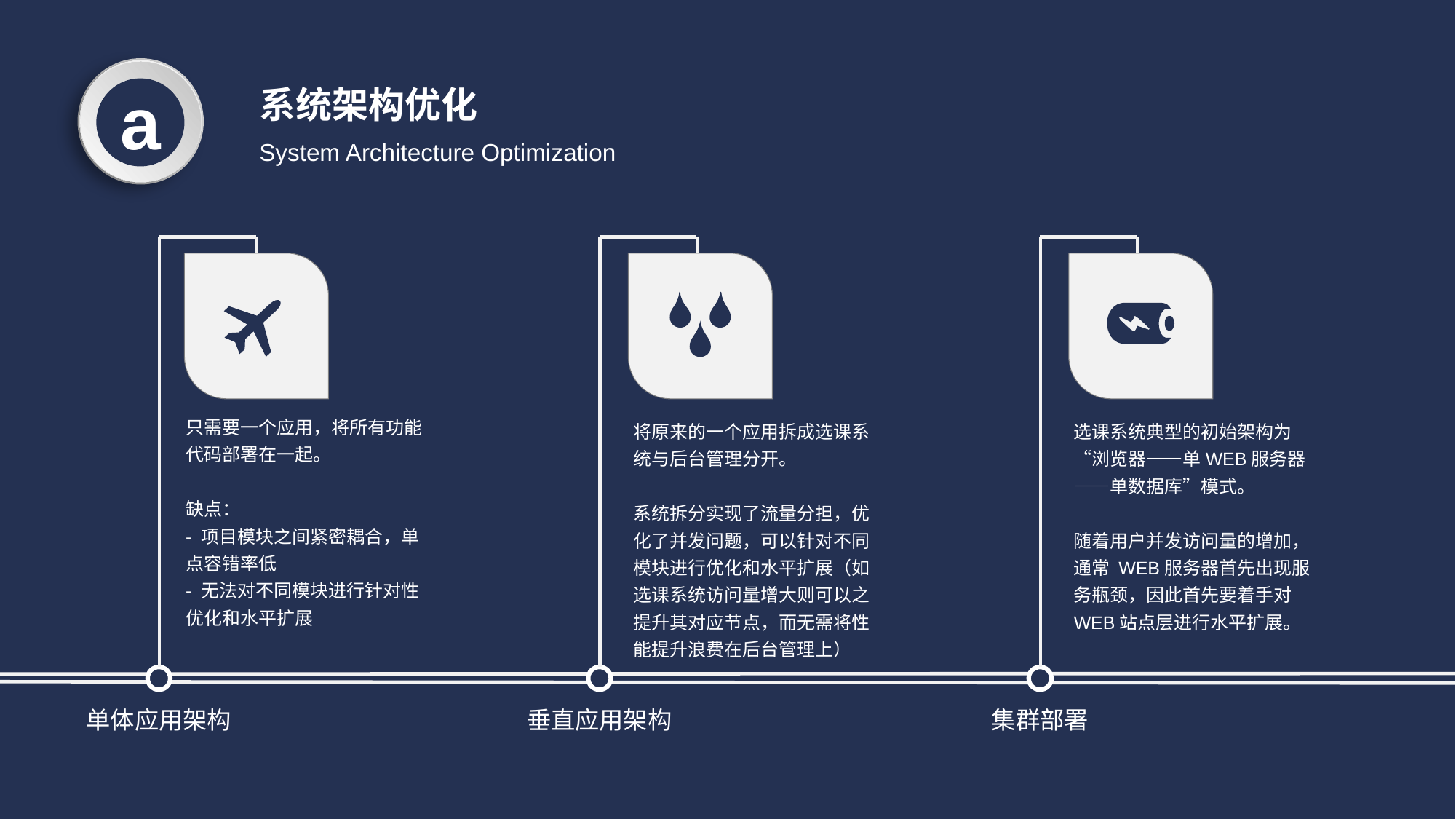

a
系统架构优化
System Architecture Optimization

只需要一个应用，将所有功能代码部署在一起。

缺点：
- 项目模块之间紧密耦合，单点容错率低
- 无法对不同模块进行针对性优化和水平扩展

将原来的一个应用拆成选课系统与后台管理分开。

系统拆分实现了流量分担，优化了并发问题，可以针对不同模块进行优化和水平扩展（如选课系统访问量增大则可以之提升其对应节点，而无需将性能提升浪费在后台管理上）

选课系统典型的初始架构为“浏览器——单WEB服务器——单数据库”模式。

随着用户并发访问量的增加，通常 WEB服务器首先出现服务瓶颈，因此首先要着手对WEB站点层进行水平扩展。

单体应用架构
垂直应用架构
集群部署